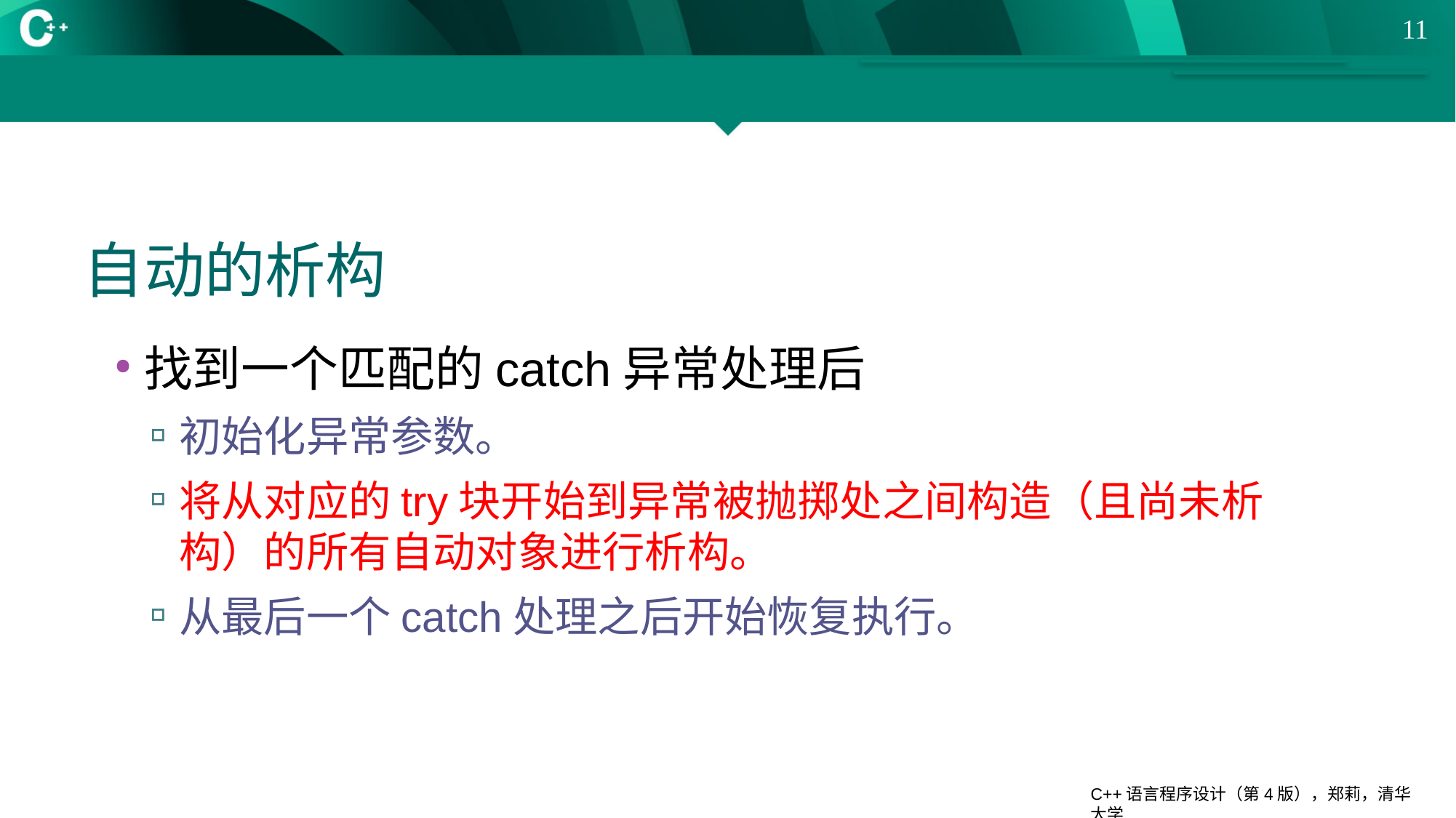

11
# 自动的析构
找到一个匹配的catch异常处理后
初始化异常参数。
将从对应的try块开始到异常被抛掷处之间构造（且尚未析构）的所有自动对象进行析构。
从最后一个catch处理之后开始恢复执行。